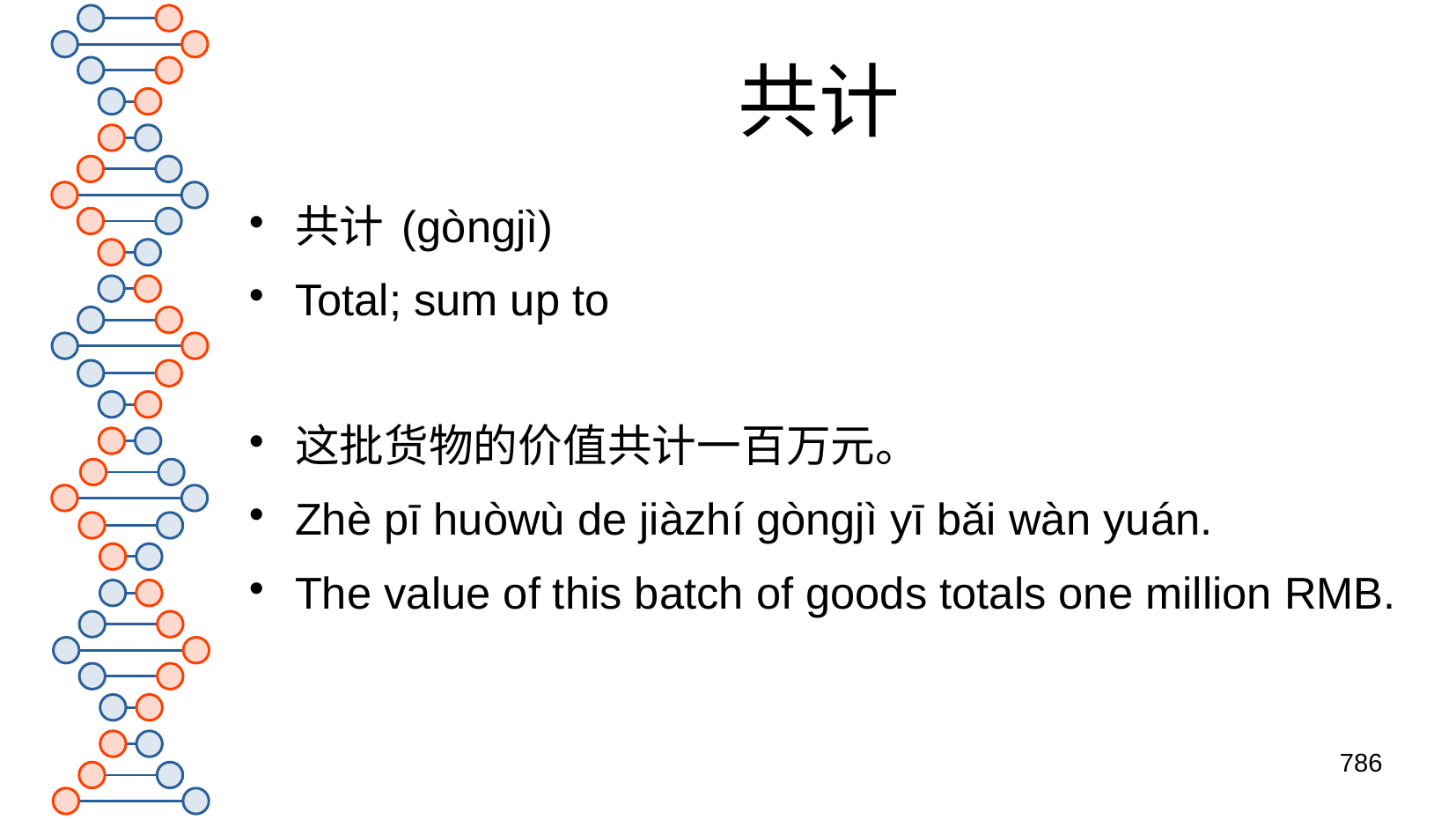

# 共计
共计 (gòngjì)
Total; sum up to

这批货物的价值共计一百万元。
Zhè pī huòwù de jiàzhí gòngjì yī bǎi wàn yuán.
The value of this batch of goods totals one million RMB.

786